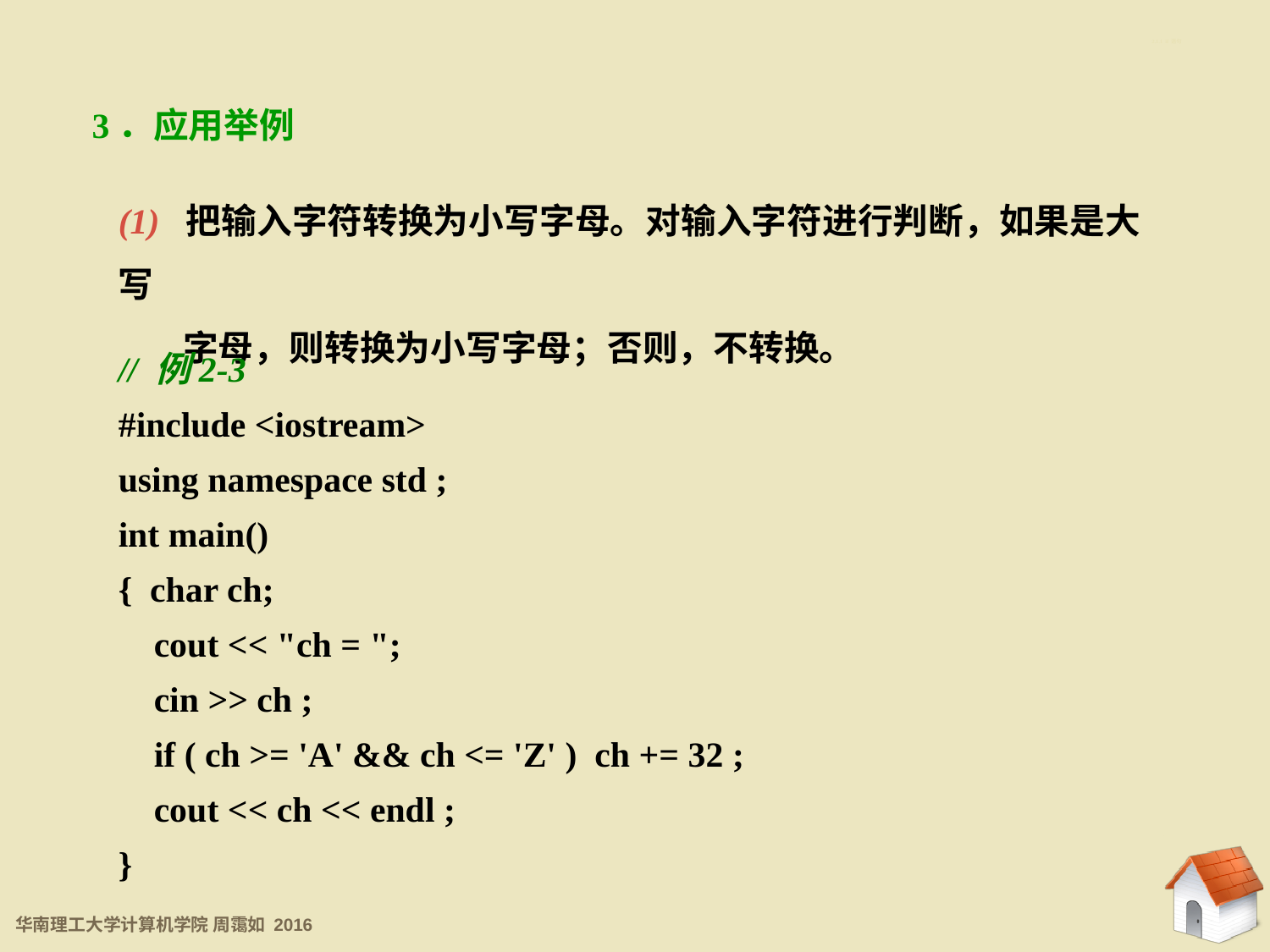

2.1.1  if 语句
3．应用举例
(1)  把输入字符转换为小写字母。对输入字符进行判断，如果是大写
       字母，则转换为小写字母；否则，不转换。
// 例2-3
#include <iostream>
using namespace std ;
int main()
{  char ch;
    cout << "ch = ";
    cin >> ch ;
    if ( ch >= 'A' && ch <= 'Z' )  ch += 32 ;
    cout << ch << endl ;
}